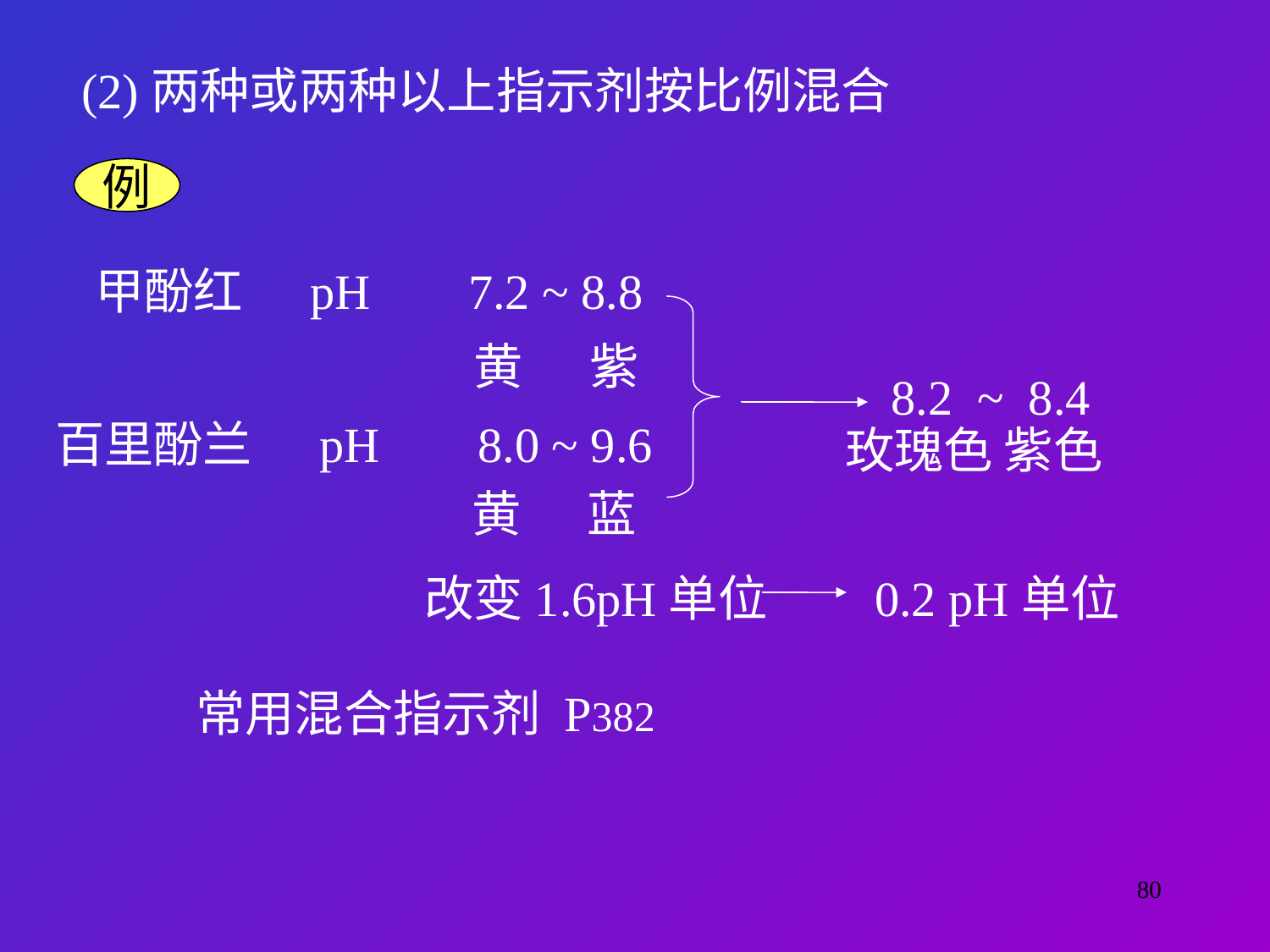

(2)两种或两种以上指示剂按比例混合
例
甲酚红     pH        7.2 ~ 8.8

黄      紫
8.2  ~  8.4

百里酚兰     pH        8.0 ~ 9.6
玫瑰色 紫色
黄      蓝
改变1.6pH单位
0.2 pH单位

常用混合指示剂 P382
80